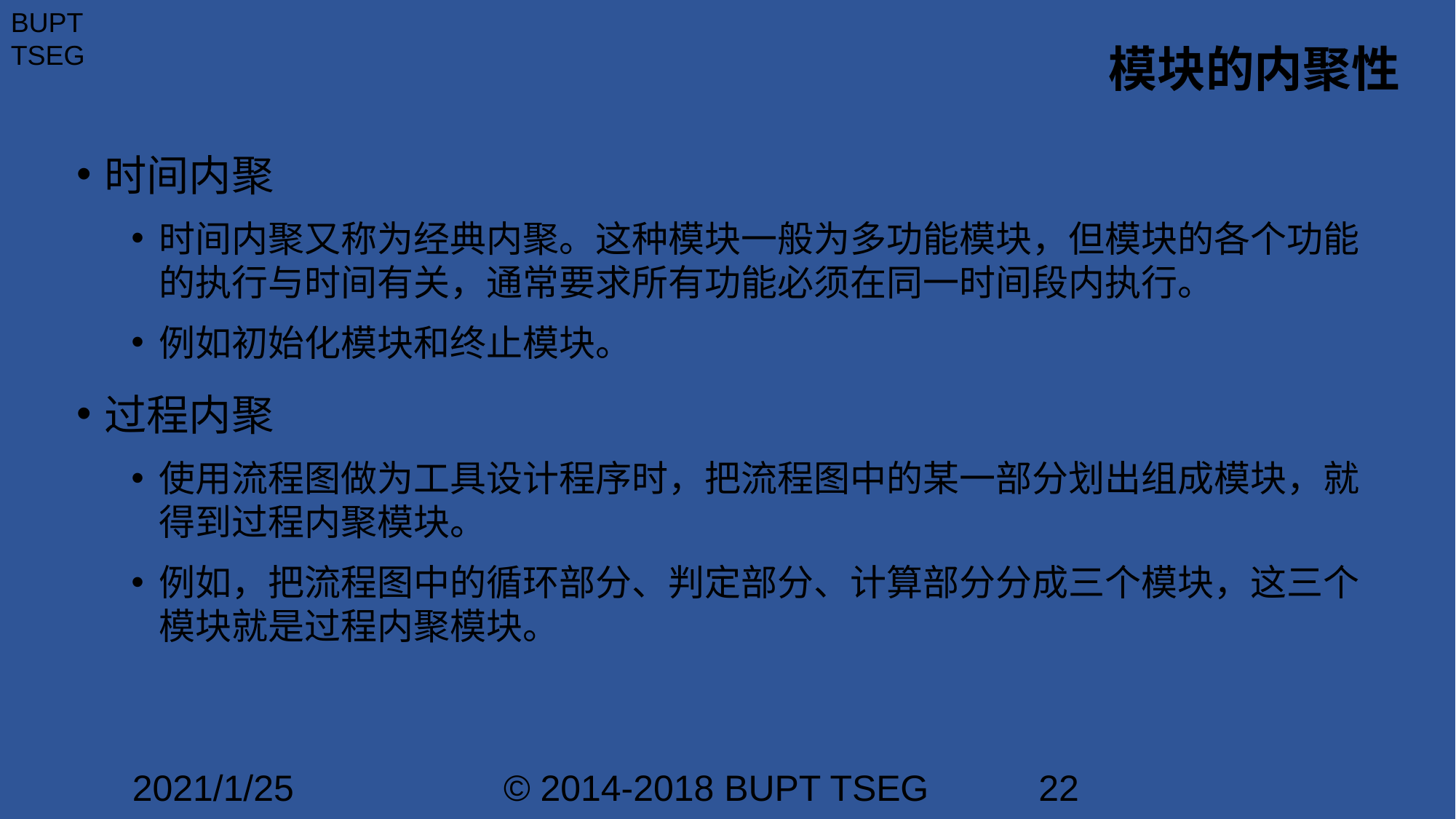

# 模块的内聚性
时间内聚
时间内聚又称为经典内聚。这种模块一般为多功能模块，但模块的各个功能的执行与时间有关，通常要求所有功能必须在同一时间段内执行。
例如初始化模块和终止模块。
过程内聚
使用流程图做为工具设计程序时，把流程图中的某一部分划出组成模块，就得到过程内聚模块。
例如，把流程图中的循环部分、判定部分、计算部分分成三个模块，这三个模块就是过程内聚模块。
2021/1/25
© 2014-2018 BUPT TSEG
22